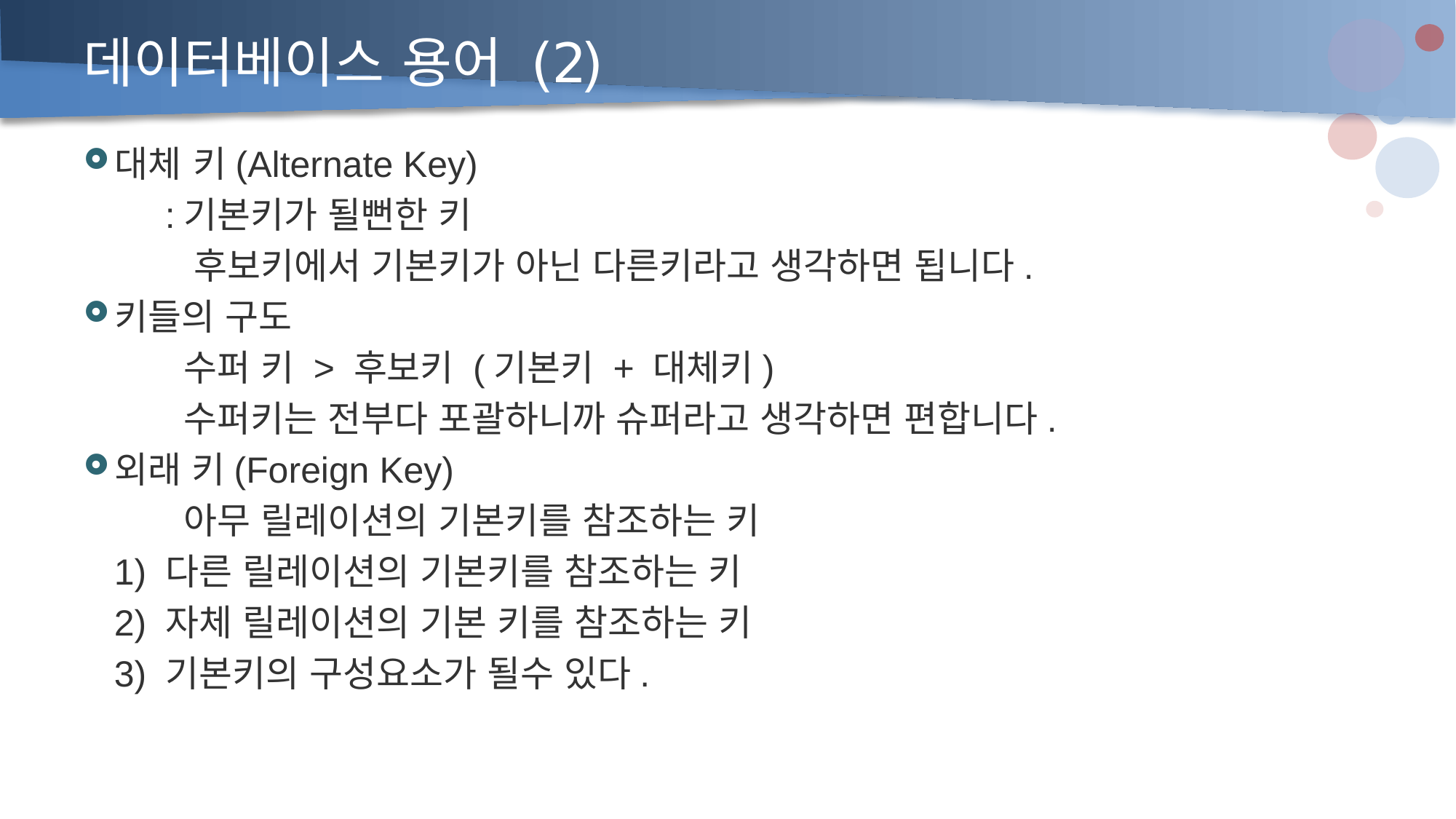

데이터베이스 용어 (2)
대체 키(Alternate Key)
        :기본키가 될뻔한 키
          후보키에서 기본키가 아닌 다른키라고 생각하면 됩니다.
키들의 구도
         수퍼 키 > 후보키 (기본키 + 대체키)
         수퍼키는 전부다 포괄하니까 슈퍼라고 생각하면 편합니다.
외래 키(Foreign Key)
         아무 릴레이션의 기본키를 참조하는 키
   1) 다른 릴레이션의 기본키를 참조하는 키
   2) 자체 릴레이션의 기본 키를 참조하는 키
   3) 기본키의 구성요소가 될수 있다.